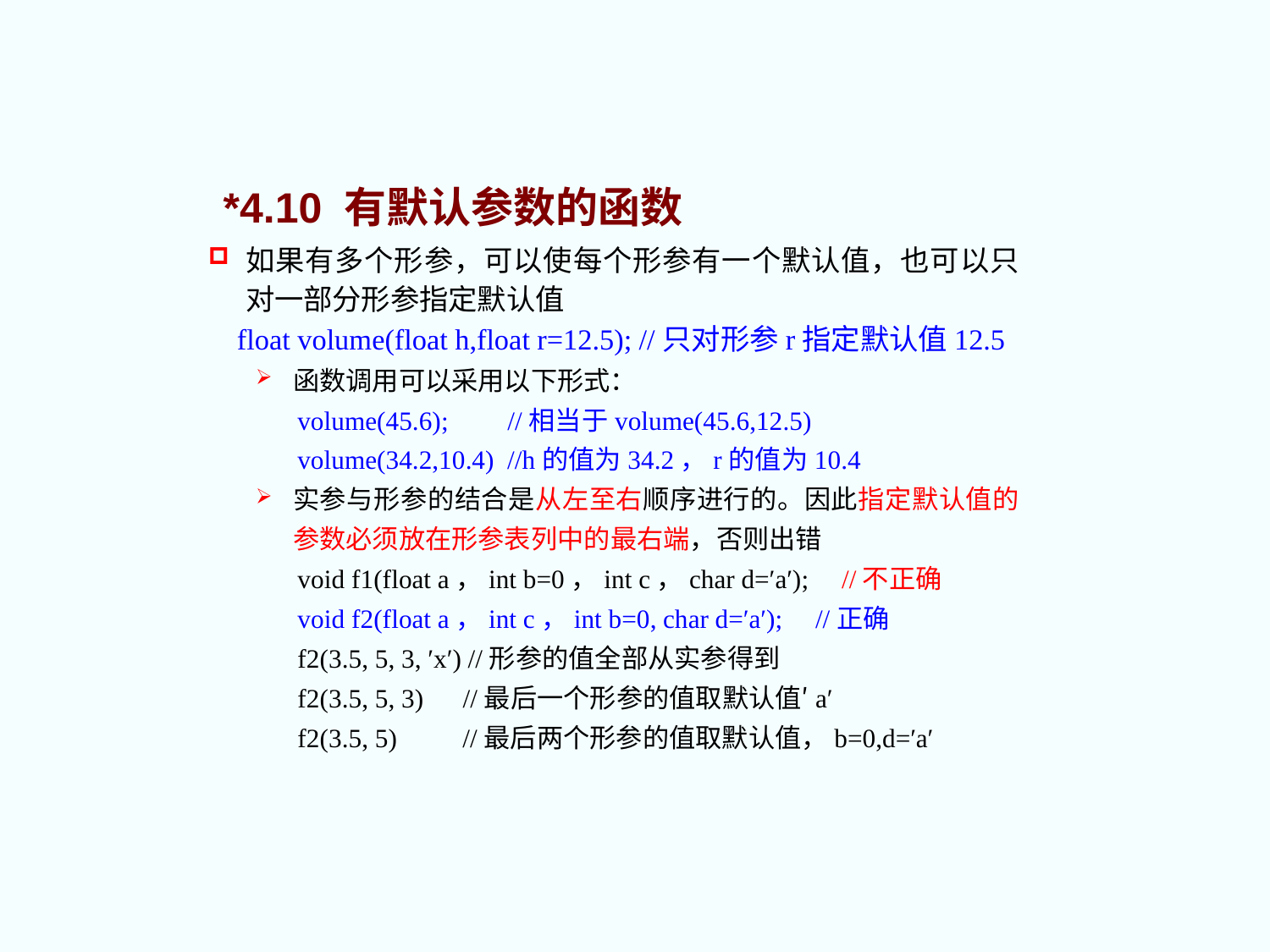

*4.10 有默认参数的函数
如果有多个形参，可以使每个形参有一个默认值，也可以只对一部分形参指定默认值
    float volume(float h,float r=12.5); //只对形参r指定默认值12.5
函数调用可以采用以下形式：
volume(45.6);         //相当于volume(45.6,12.5)
volume(34.2,10.4)  //h的值为34.2，r的值为10.4
实参与形参的结合是从左至右顺序进行的。因此指定默认值的参数必须放在形参表列中的最右端，否则出错
void f1(float a，int b=0，int c，char d=′a′);     //不正确
void f2(float a，int c，int b=0, char d=′a′);     //正确
f2(3.5, 5, 3, ′x′) //形参的值全部从实参得到
f2(3.5, 5, 3)      //最后一个形参的值取默认值′a′
f2(3.5, 5)          //最后两个形参的值取默认值，b=0,d=′a′